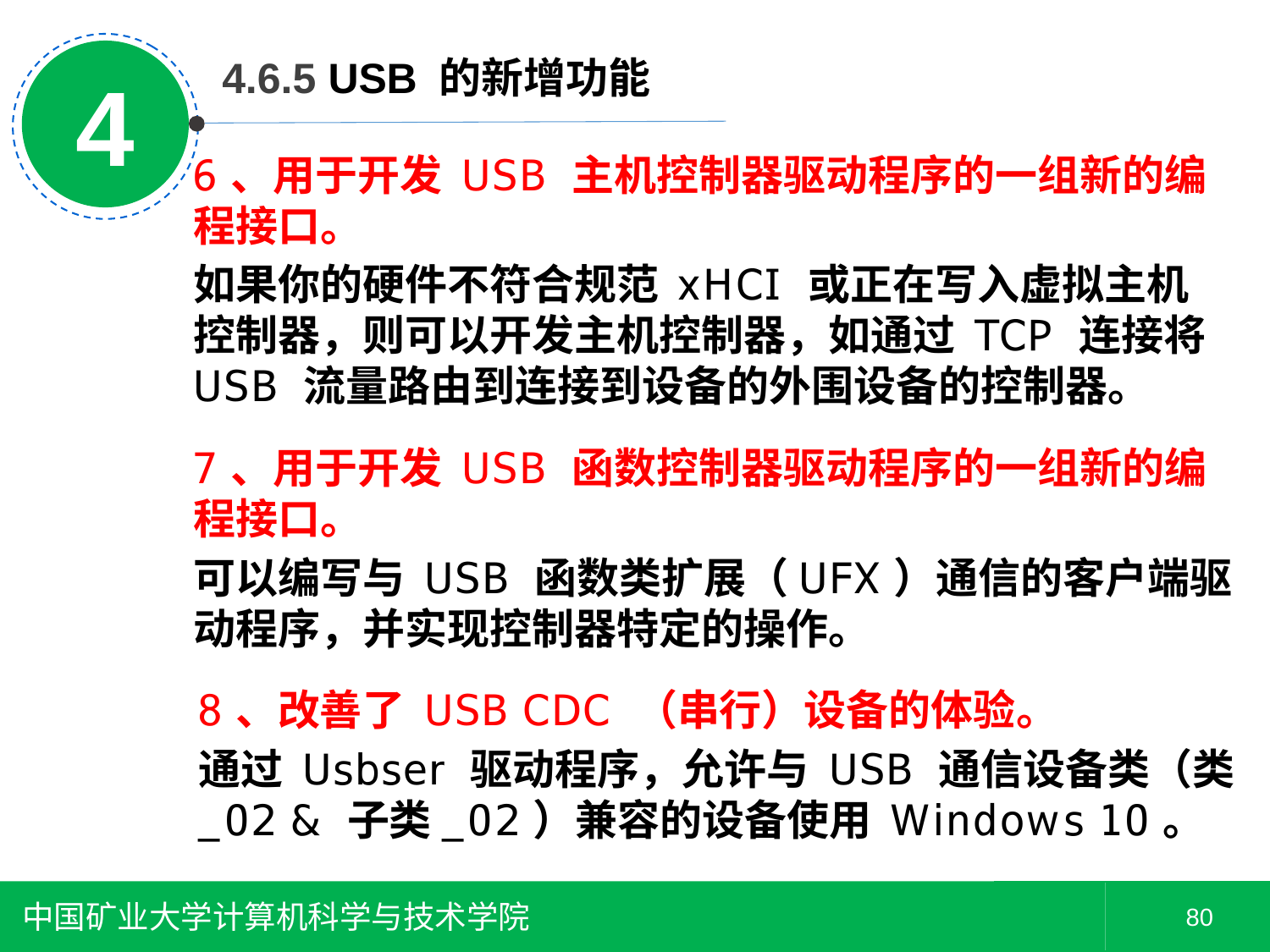

4
  4.6.5 USB 的新增功能

6、用于开发 USB 主机控制器驱动程序的一组新的编程接口。
如果你的硬件不符合规范 xHCI 或正在写入虚拟主机控制器，则可以开发主机控制器，如通过 TCP 连接将 USB 流量路由到连接到设备的外围设备的控制器。
7、用于开发 USB 函数控制器驱动程序的一组新的编程接口。
可以编写与 USB 函数类扩展（UFX）通信的客户端驱动程序，并实现控制器特定的操作。
8、改善了 USB CDC （串行）设备的体验。
通过 Usbser 驱动程序，允许与 USB 通信设备类（类_02 & 子类_02）兼容的设备使用 Windows 10。